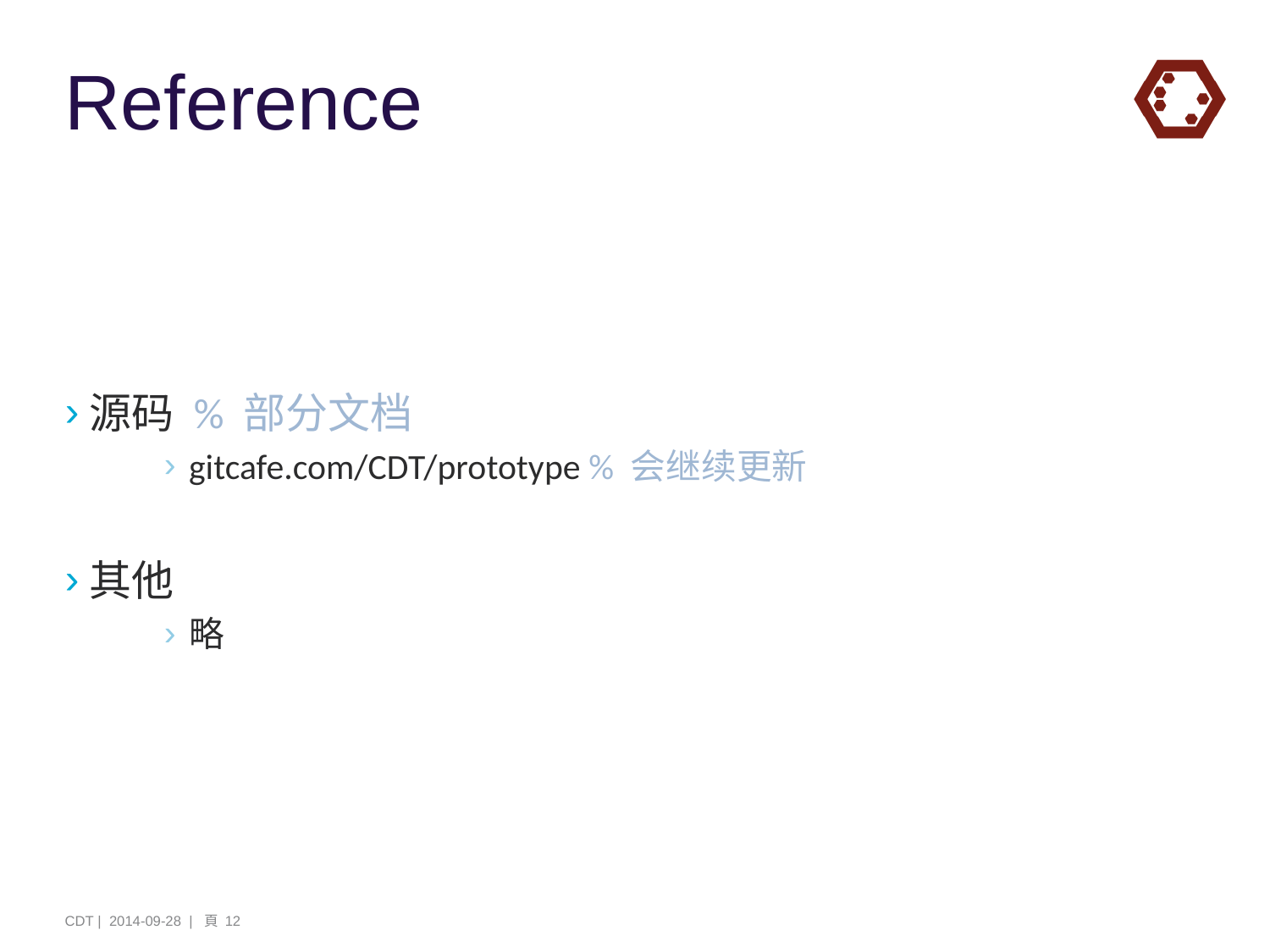

# Reference
源码 % 部分文档
gitcafe.com/CDT/prototype % 会继续更新

其他
略